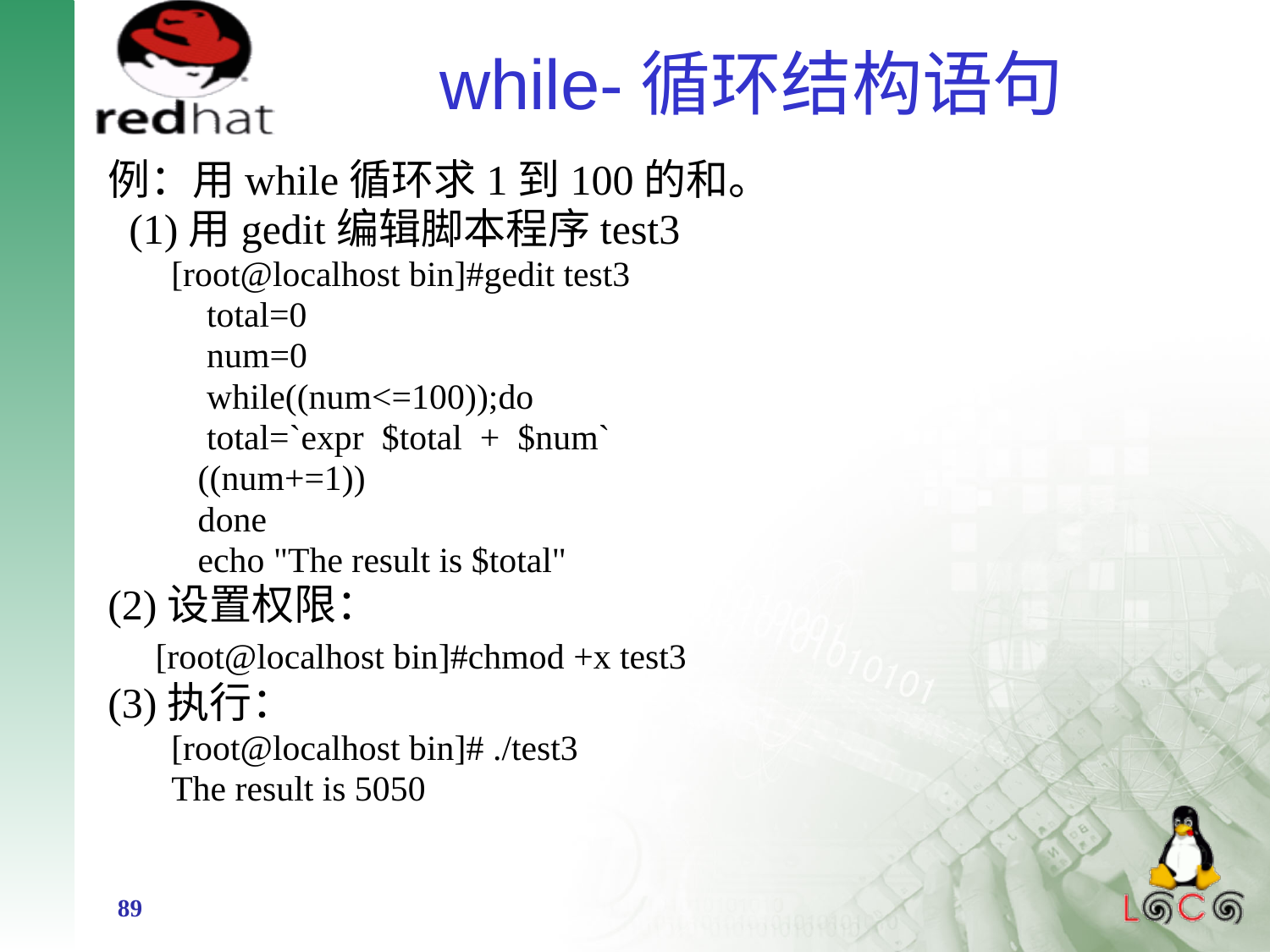

# while-循环结构语句
例：用while循环求1到100的和。
  (1)用gedit编辑脚本程序test3
[root@localhost bin]#gedit test3
    total=0
    num=0
    while((num<=100));do
    total=`expr  $total  +  $num`
   ((num+=1))
   done
   echo "The result is $total"
(2)设置权限：
	[root@localhost bin]#chmod +x test3
(3)执行：
[root@localhost bin]# ./test3
The result is 5050
89